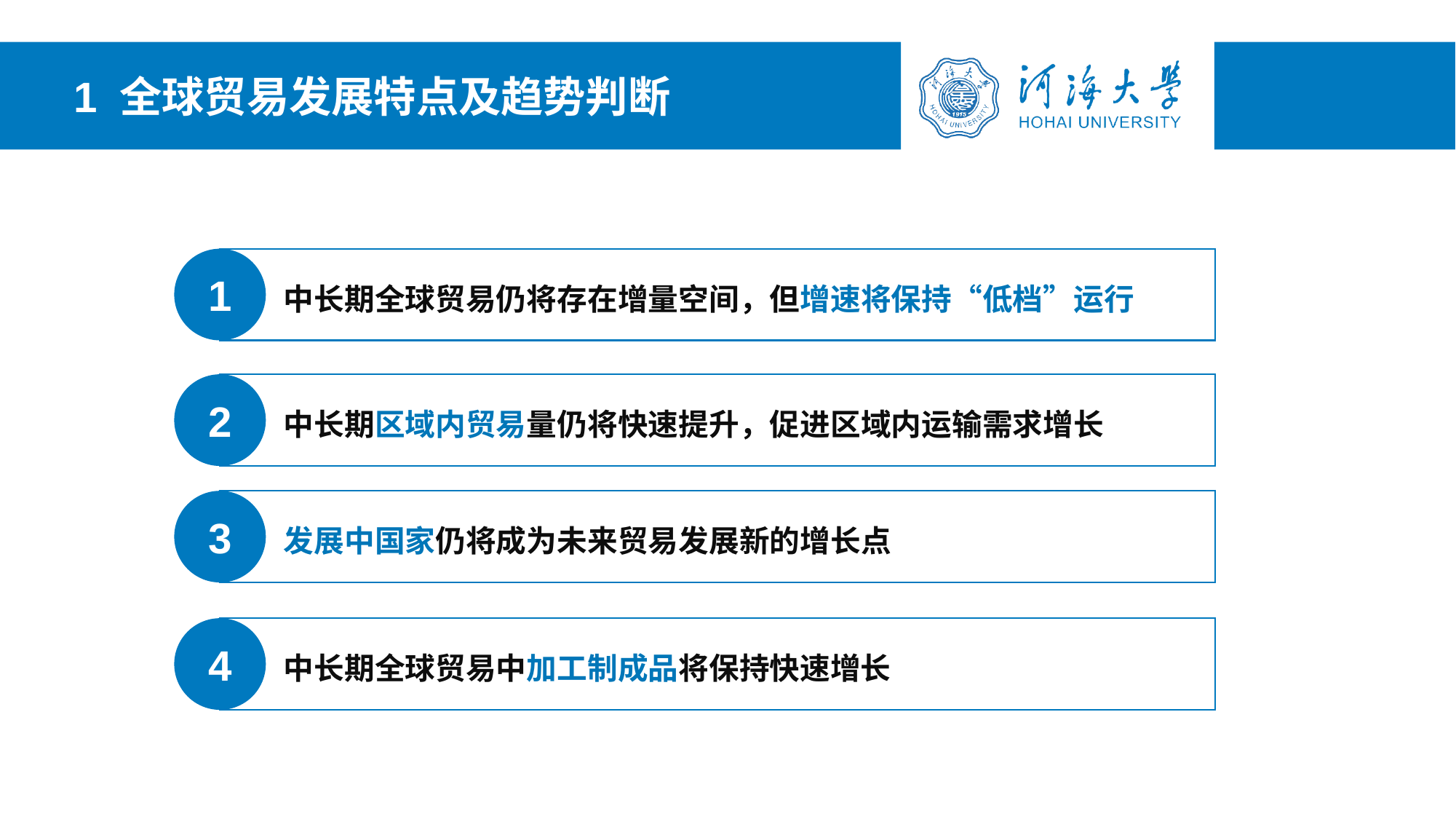

1 全球贸易发展特点及趋势判断
1

中长期全球贸易仍将存在增量空间，但增速将保持“低档”运行
2

中长期区域内贸易量仍将快速提升，促进区域内运输需求增长
3

发展中国家仍将成为未来贸易发展新的增长点
4

中长期全球贸易中加工制成品将保持快速增长